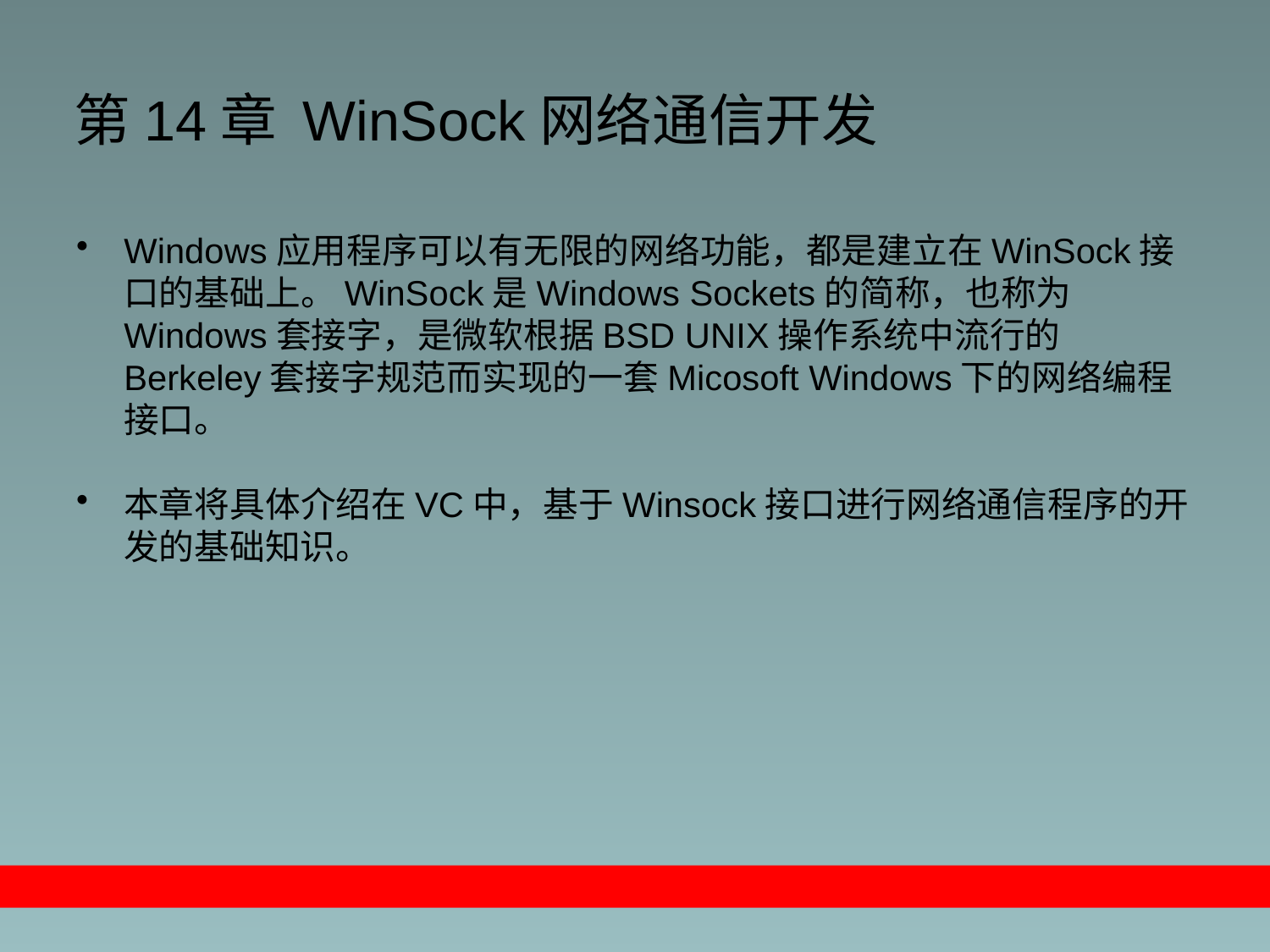

# 第14章 WinSock网络通信开发
Windows应用程序可以有无限的网络功能，都是建立在WinSock接口的基础上。WinSock是Windows Sockets的简称，也称为Windows套接字，是微软根据BSD UNIX操作系统中流行的Berkeley套接字规范而实现的一套Micosoft Windows下的网络编程接口。
本章将具体介绍在VC中，基于Winsock接口进行网络通信程序的开发的基础知识。